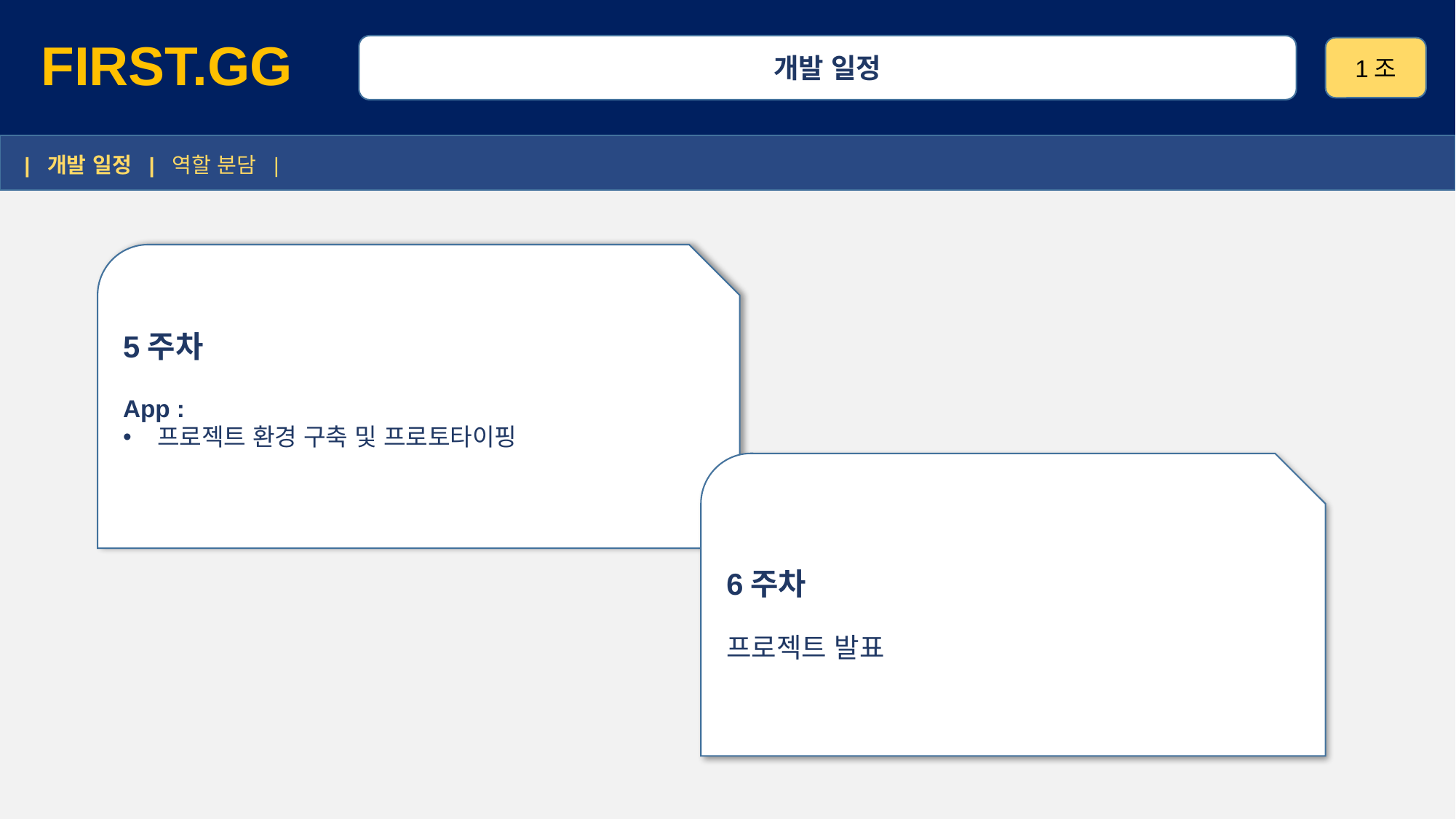

FIRST.GG
개발 일정
1조
  |  개발 일정  |  역할 분담  |

5주차

App :
프로젝트 환경 구축 및 프로토타이핑

6주차

프로젝트 발표